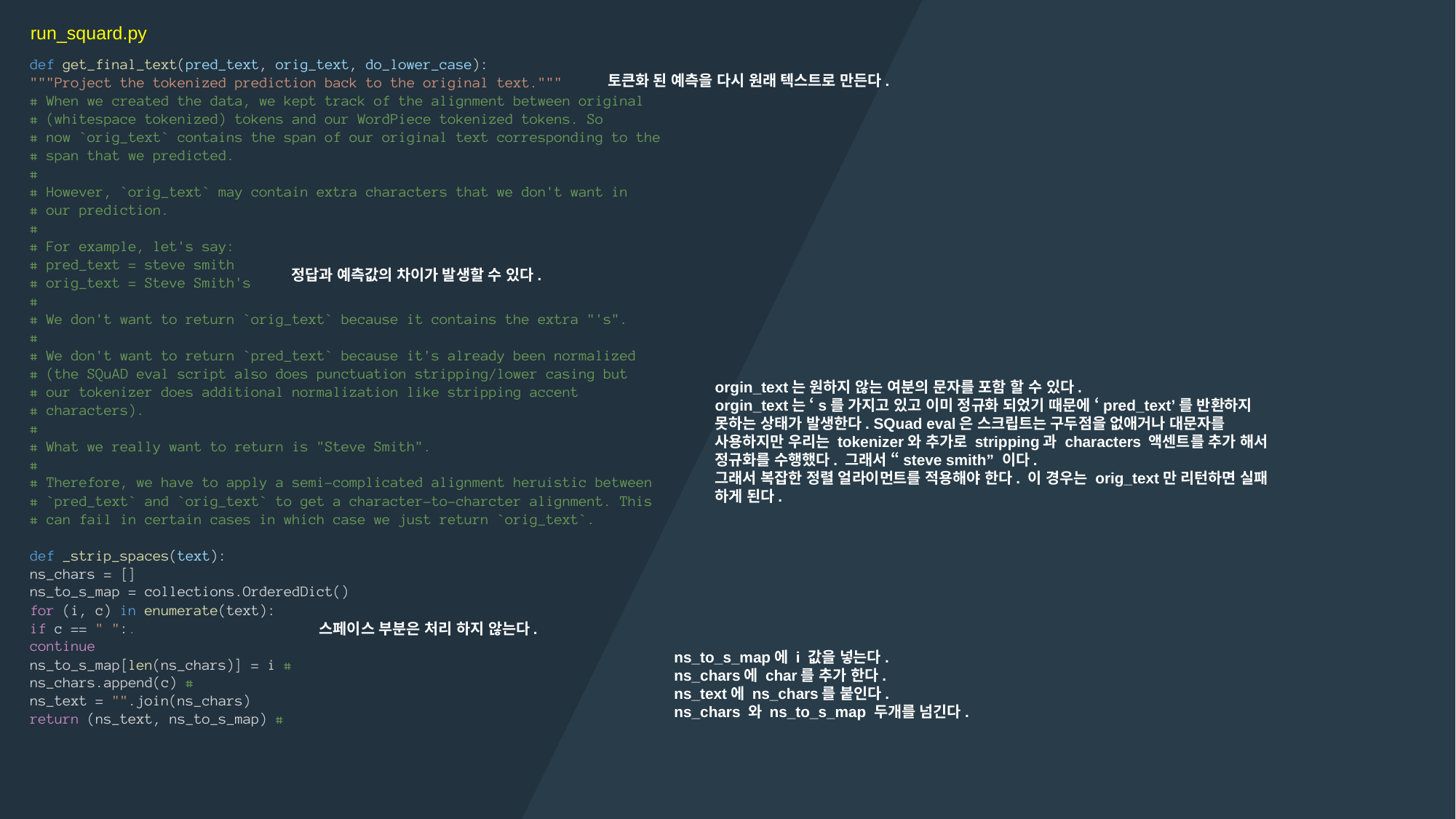

run_squard.py
def get_final_text(pred_text, orig_text, do_lower_case):
"""Project the tokenized prediction back to the original text."""
# When we created the data, we kept track of the alignment between original
# (whitespace tokenized) tokens and our WordPiece tokenized tokens. So
# now `orig_text` contains the span of our original text corresponding to the
# span that we predicted.
#
# However, `orig_text` may contain extra characters that we don't want in
# our prediction.
#
# For example, let's say:
# pred_text = steve smith
# orig_text = Steve Smith's
#
# We don't want to return `orig_text` because it contains the extra "'s".
#
# We don't want to return `pred_text` because it's already been normalized
# (the SQuAD eval script also does punctuation stripping/lower casing but
# our tokenizer does additional normalization like stripping accent
# characters).
#
# What we really want to return is "Steve Smith".
#
# Therefore, we have to apply a semi-complicated alignment heruistic between
# `pred_text` and `orig_text` to get a character-to-charcter alignment. This
# can fail in certain cases in which case we just return `orig_text`.
def _strip_spaces(text):
ns_chars = []
ns_to_s_map = collections.OrderedDict()
for (i, c) in enumerate(text):
if c == " ":.
continue
ns_to_s_map[len(ns_chars)] = i #
ns_chars.append(c) #
ns_text = "".join(ns_chars)
return (ns_text, ns_to_s_map) #
토큰화 된 예측을 다시 원래 텍스트로 만든다.
정답과 예측값의 차이가 발생할 수 있다.
orgin_text는 원하지 않는 여분의 문자를 포함 할 수 있다.
orgin_text는 ‘s를 가지고 있고 이미 정규화 되었기 때문에 ‘pred_text’를 반환하지 못하는 상태가 발생한다. SQuad eval은 스크립트는 구두점을 없애거나 대문자를 사용하지만 우리는 tokenizer와 추가로 stripping과 characters 액센트를 추가 해서 정규화를 수행했다. 그래서 “steve smith” 이다.
그래서 복잡한 정렬 얼라이먼트를 적용해야 한다. 이 경우는 orig_text만 리턴하면 실패 하게 된다.
스페이스 부분은 처리 하지 않는다.
ns_to_s_map에 i 값을 넣는다.
ns_chars에 char를 추가 한다.
ns_text에 ns_chars를 붙인다.
ns_chars 와 ns_to_s_map 두개를 넘긴다.